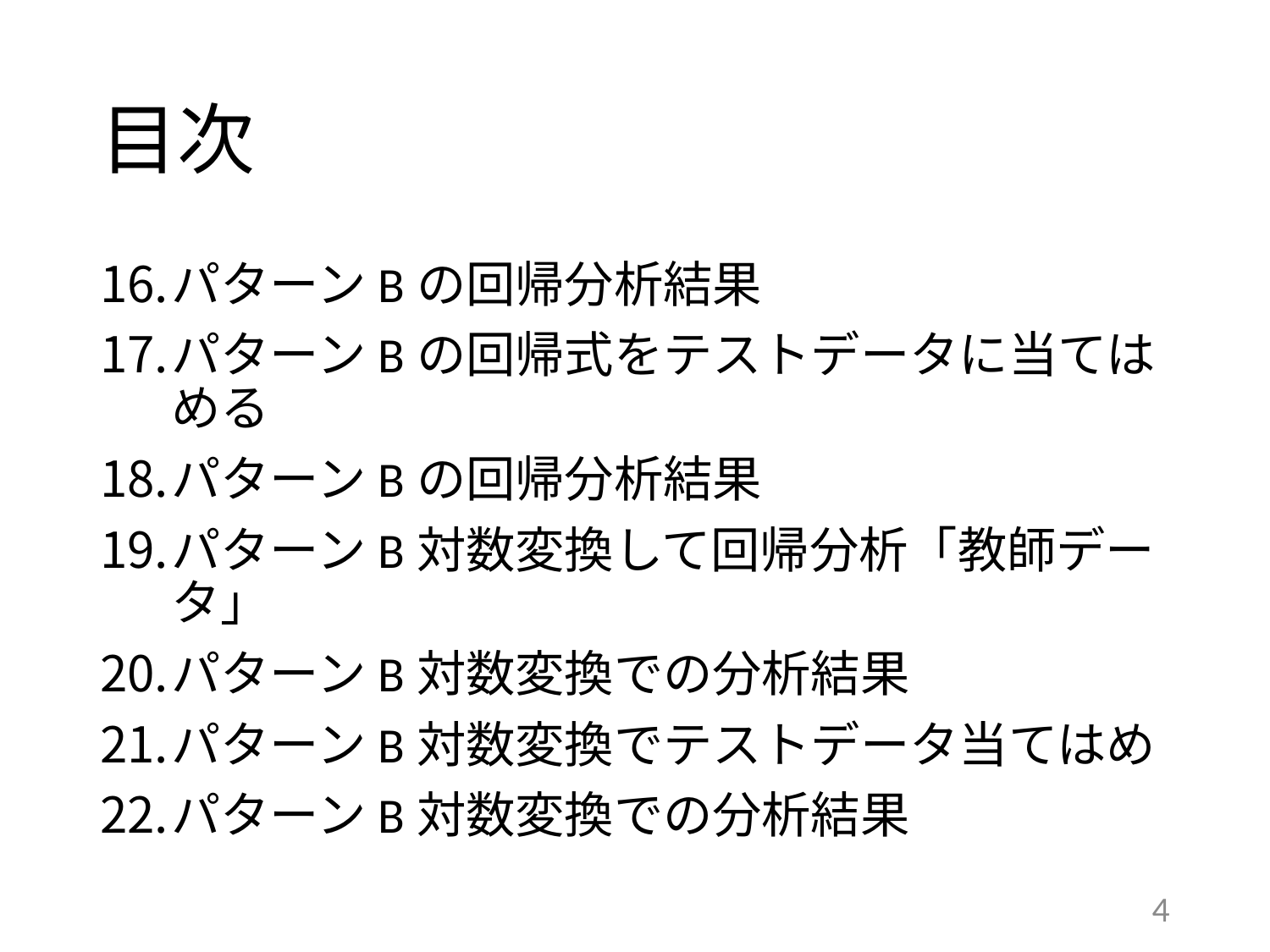

# 目次
パターンBの回帰分析結果
パターンBの回帰式をテストデータに当てはめる
パターンBの回帰分析結果
パターンB対数変換して回帰分析「教師データ」
パターンB対数変換での分析結果
パターンB対数変換でテストデータ当てはめ
パターンB対数変換での分析結果

4